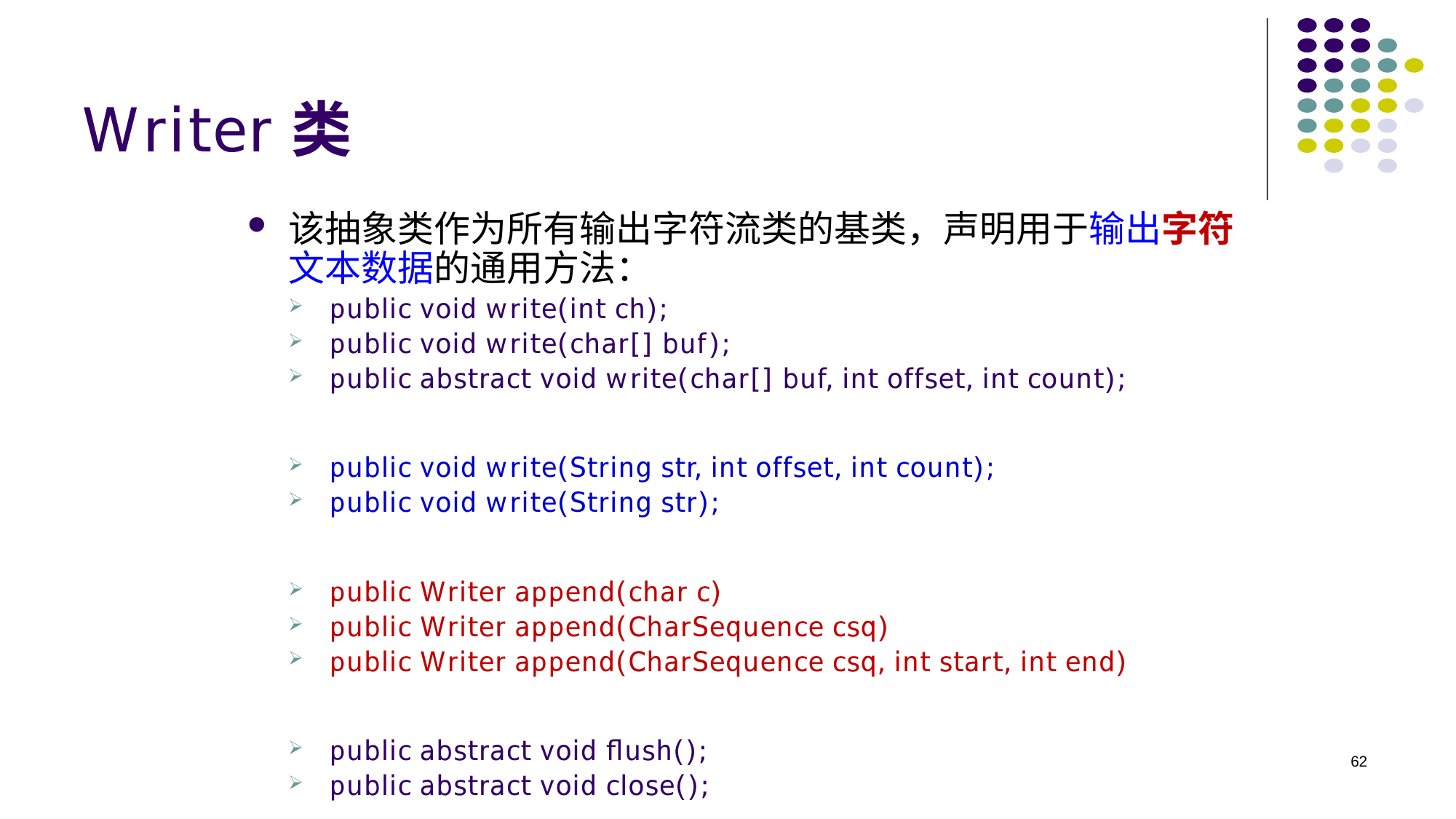

# Writer类
该抽象类作为所有输出字符流类的基类，声明用于输出字符文本数据的通用方法：
public void write(int ch);
public void write(char[] buf);
public abstract void write(char[] buf, int offset, int count);

public void write(String str, int offset, int count);
public void write(String str);

public Writer append(char c)
public Writer append(CharSequence csq)
public Writer append(CharSequence csq, int start, int end)

public abstract void flush();
public abstract void close();
62